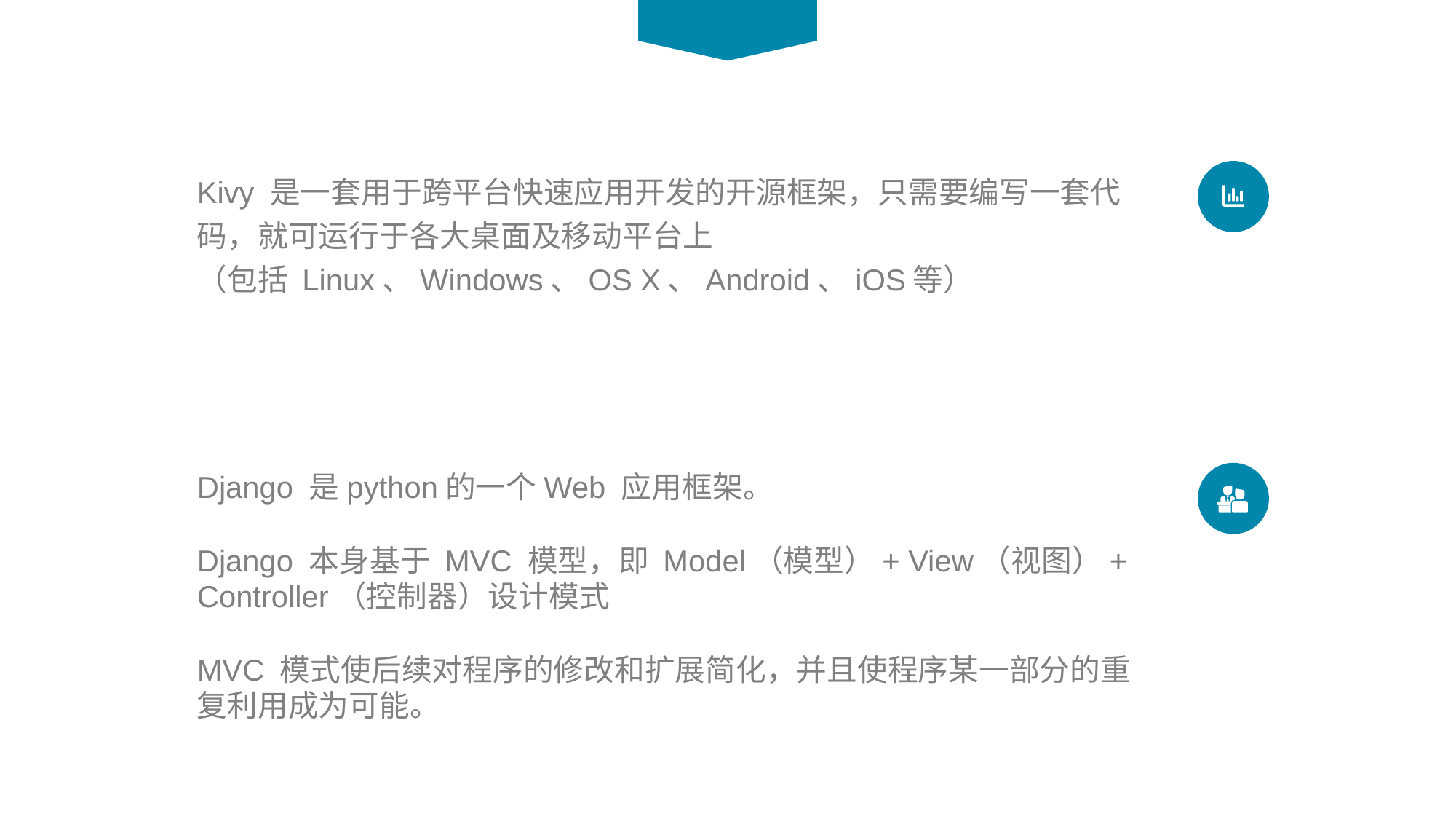

Kivy 是一套用于跨平台快速应用开发的开源框架，只需要编写一套代码，就可运行于各大桌面及移动平台上
（包括 Linux、Windows、OS X、Android、iOS等）

Django 是python的一个Web 应用框架。

Django 本身基于 MVC 模型，即 Model（模型）+ View（视图）+ Controller（控制器）设计模式

MVC 模式使后续对程序的修改和扩展简化，并且使程序某一部分的重复利用成为可能。